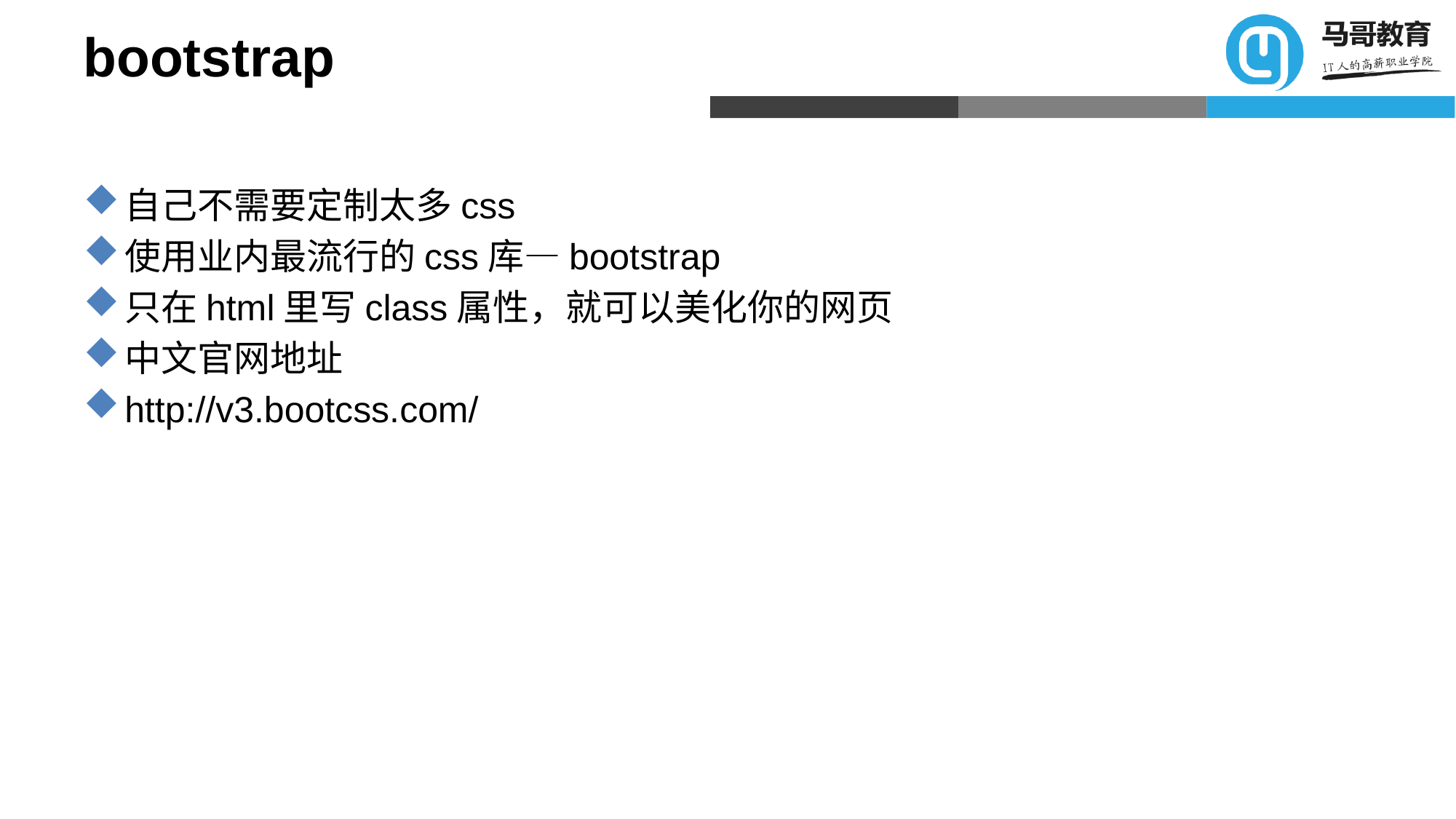

# bootstrap

自己不需要定制太多css
使用业内最流行的css库—bootstrap
只在html里写class属性，就可以美化你的网页
中文官网地址
http://v3.bootcss.com/